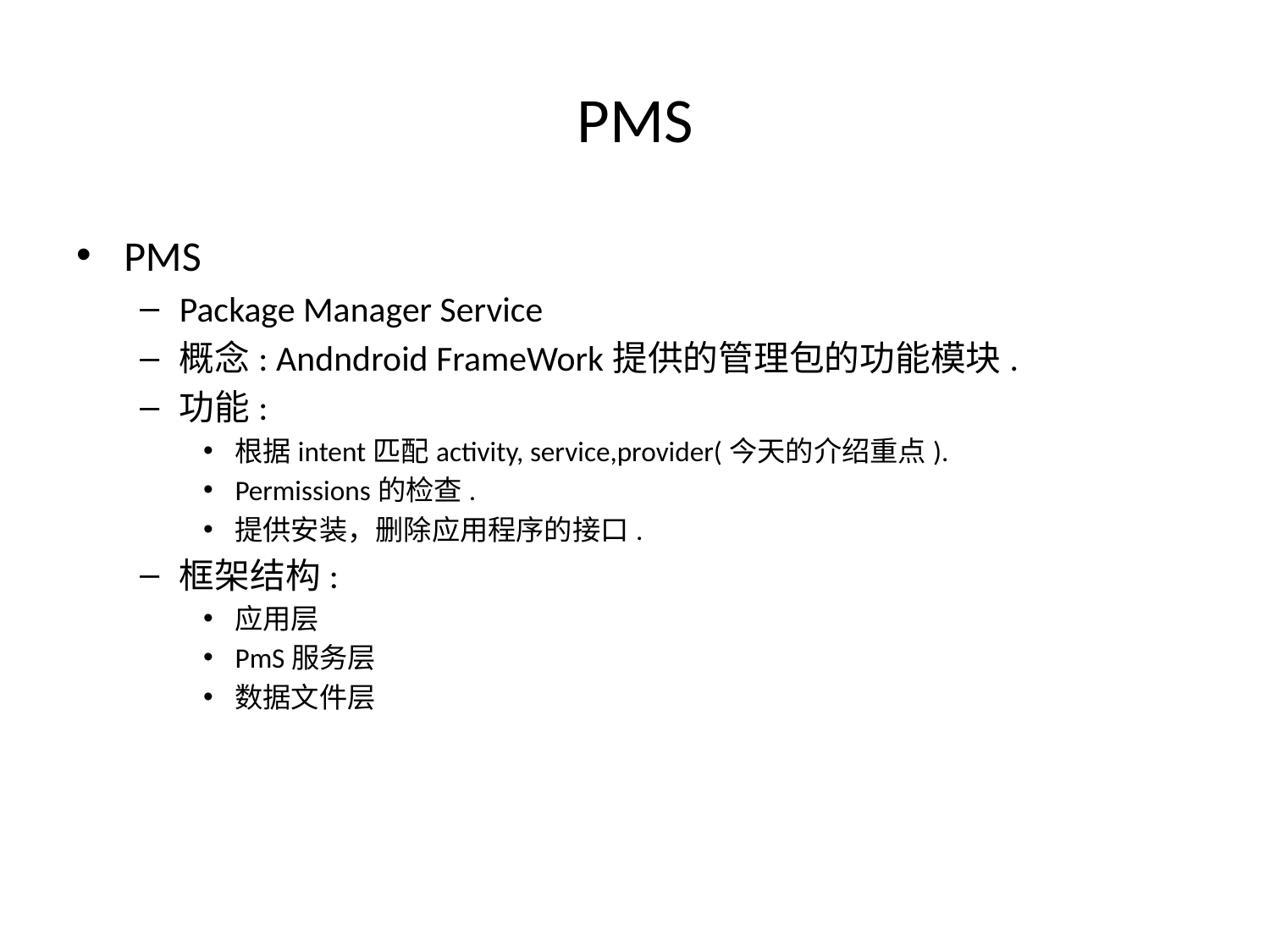

# PMS
PMS
Package Manager Service
概念: Andndroid FrameWork提供的管理包的功能模块.
功能:
根据intent匹配activity, service,provider(今天的介绍重点).
Permissions的检查.
提供安装，删除应用程序的接口.
框架结构:
应用层
PmS服务层
数据文件层